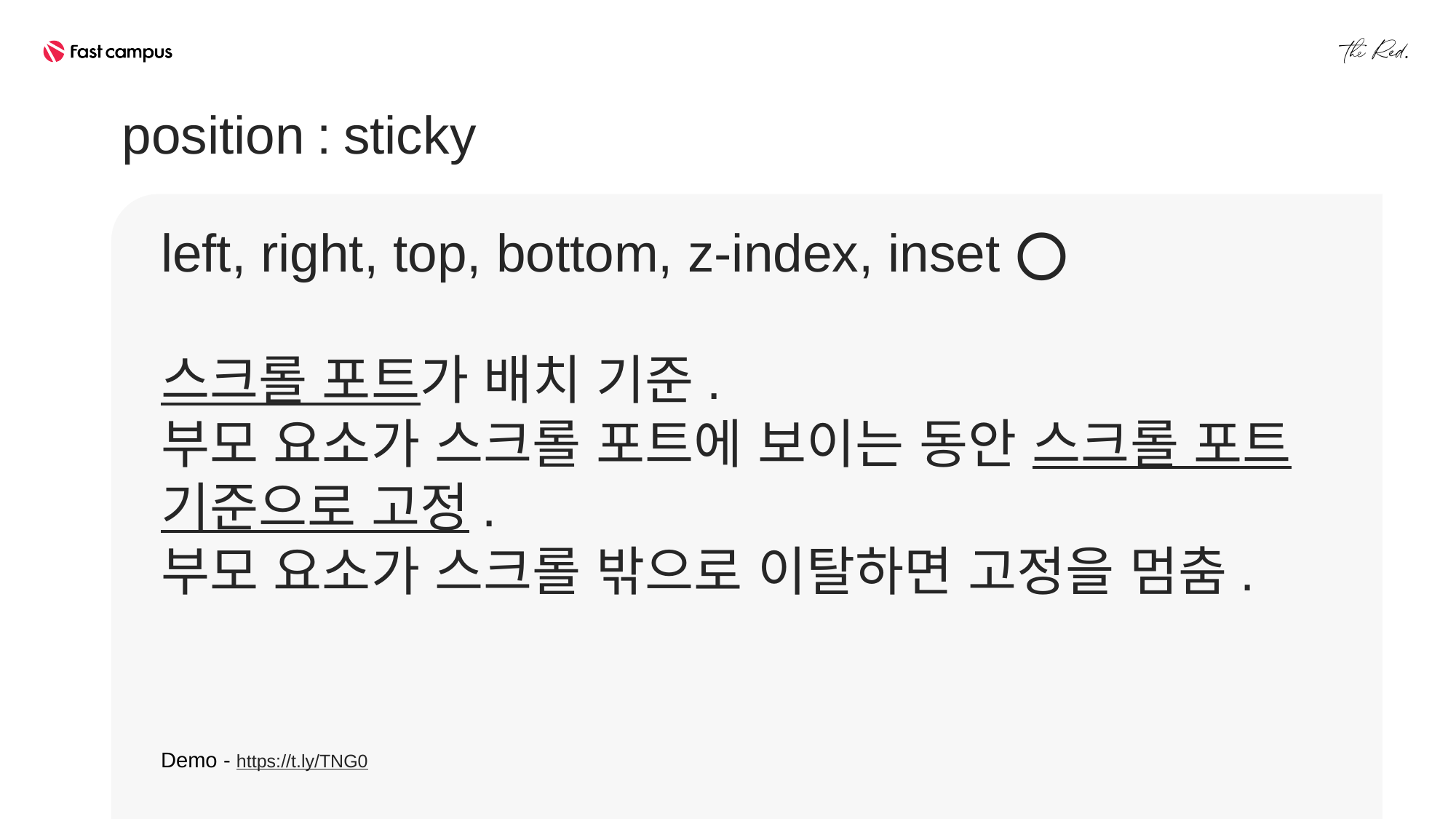

position : sticky
left, right, top, bottom, z-index, inset ⭕

스크롤 포트가 배치 기준.
부모 요소가 스크롤 포트에 보이는 동안 스크롤 포트
기준으로 고정.
부모 요소가 스크롤 밖으로 이탈하면 고정을 멈춤.
Demo - https://t.ly/TNG0